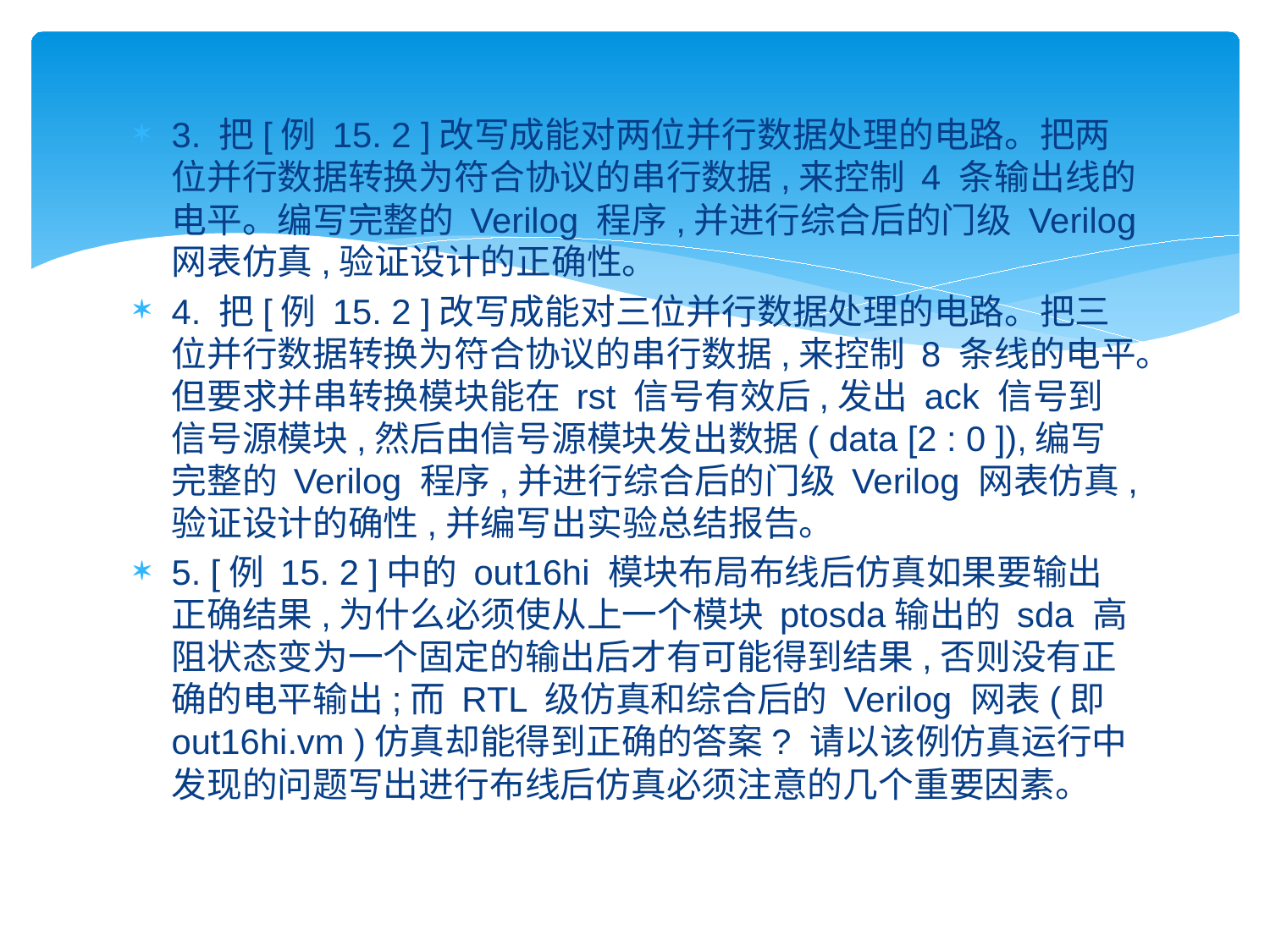

#
3. 把[例 15. 2 ]改写成能对两位并行数据处理的电路。把两位并行数据转换为符合协议的串行数据,来控制 4 条输出线的电平。编写完整的 Verilog 程序,并进行综合后的门级 Verilog 网表仿真,验证设计的正确性。
4. 把[例 15. 2 ]改写成能对三位并行数据处理的电路。把三位并行数据转换为符合协议的串行数据,来控制 8 条线的电平。但要求并串转换模块能在 rst 信号有效后,发出 ack 信号到信号源模块,然后由信号源模块发出数据( data [2 : 0 ]),编写完整的 Verilog 程序,并进行综合后的门级 Verilog 网表仿真,验证设计的确性,并编写出实验总结报告。
5. [例 15. 2 ]中的 out16hi 模块布局布线后仿真如果要输出正确结果,为什么必须使从上一个模块 ptosda输出的 sda 高阻状态变为一个固定的输出后才有可能得到结果,否则没有正确的电平输出;而 RTL 级仿真和综合后的 Verilog 网表(即 out16hi.vm )仿真却能得到正确的答案? 请以该例仿真运行中发现的问题写出进行布线后仿真必须注意的几个重要因素。